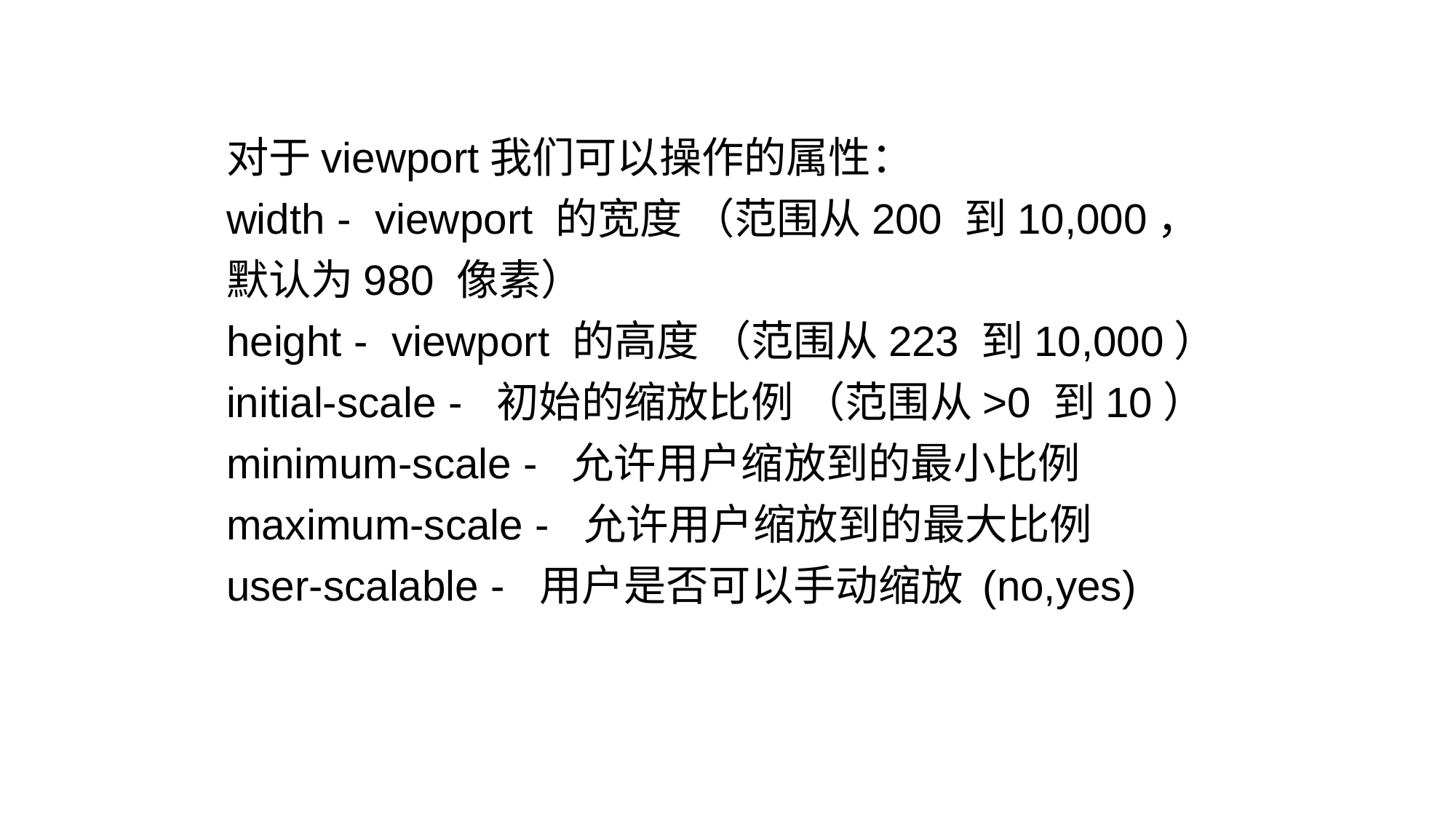

# 内容提要
对于viewport我们可以操作的属性：
width -  viewport 的宽度 （范围从200 到10,000，默认为980 像素）
height -  viewport 的高度 （范围从223 到10,000）
initial-scale -  初始的缩放比例 （范围从>0 到10）
minimum-scale -  允许用户缩放到的最小比例
maximum-scale -  允许用户缩放到的最大比例
user-scalable -  用户是否可以手动缩放 (no,yes)